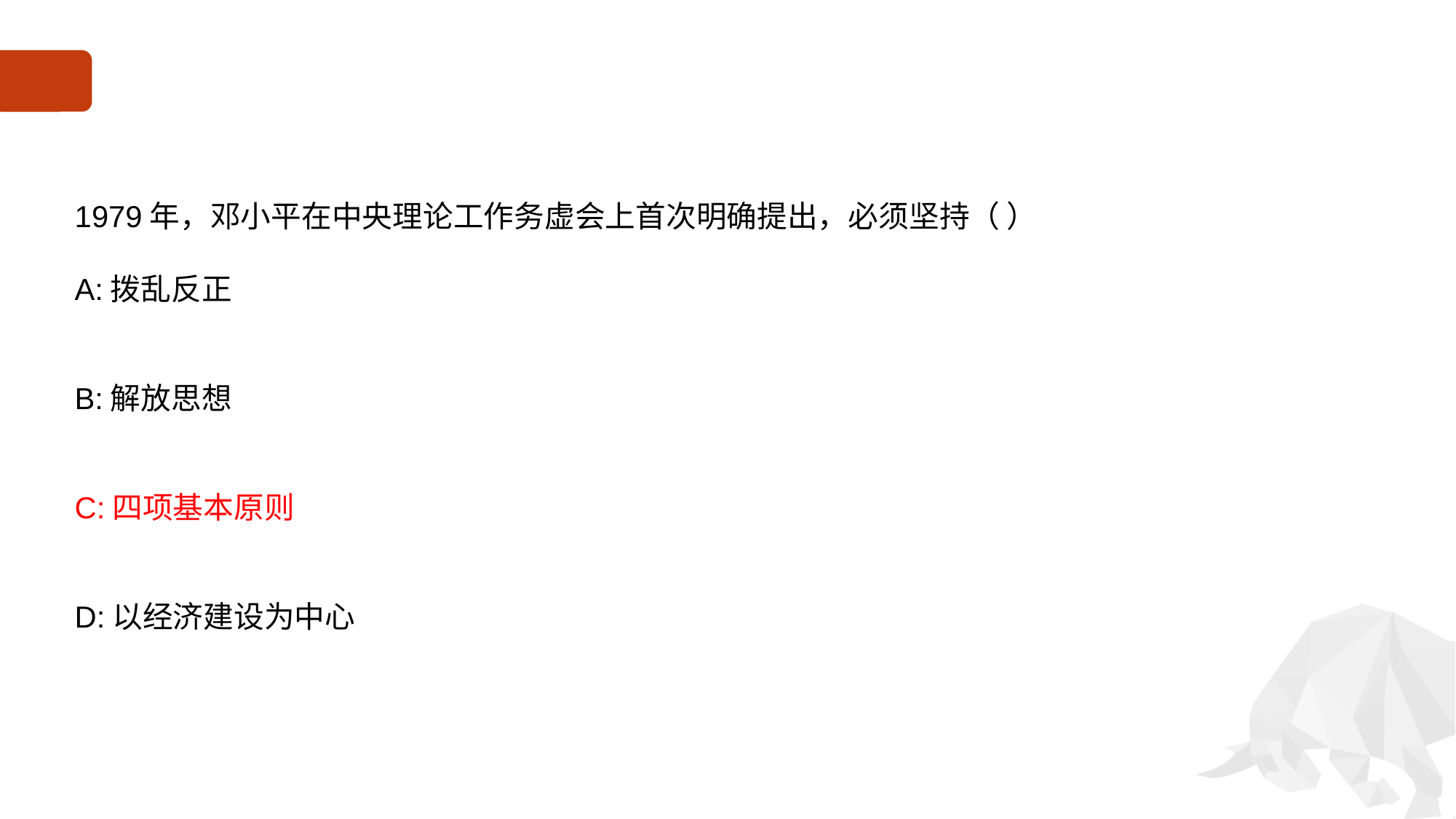

#
1979年，邓小平在中央理论工作务虚会上首次明确提出，必须坚持（ ）

A:拨乱反正

B:解放思想

C:四项基本原则

D:以经济建设为中心